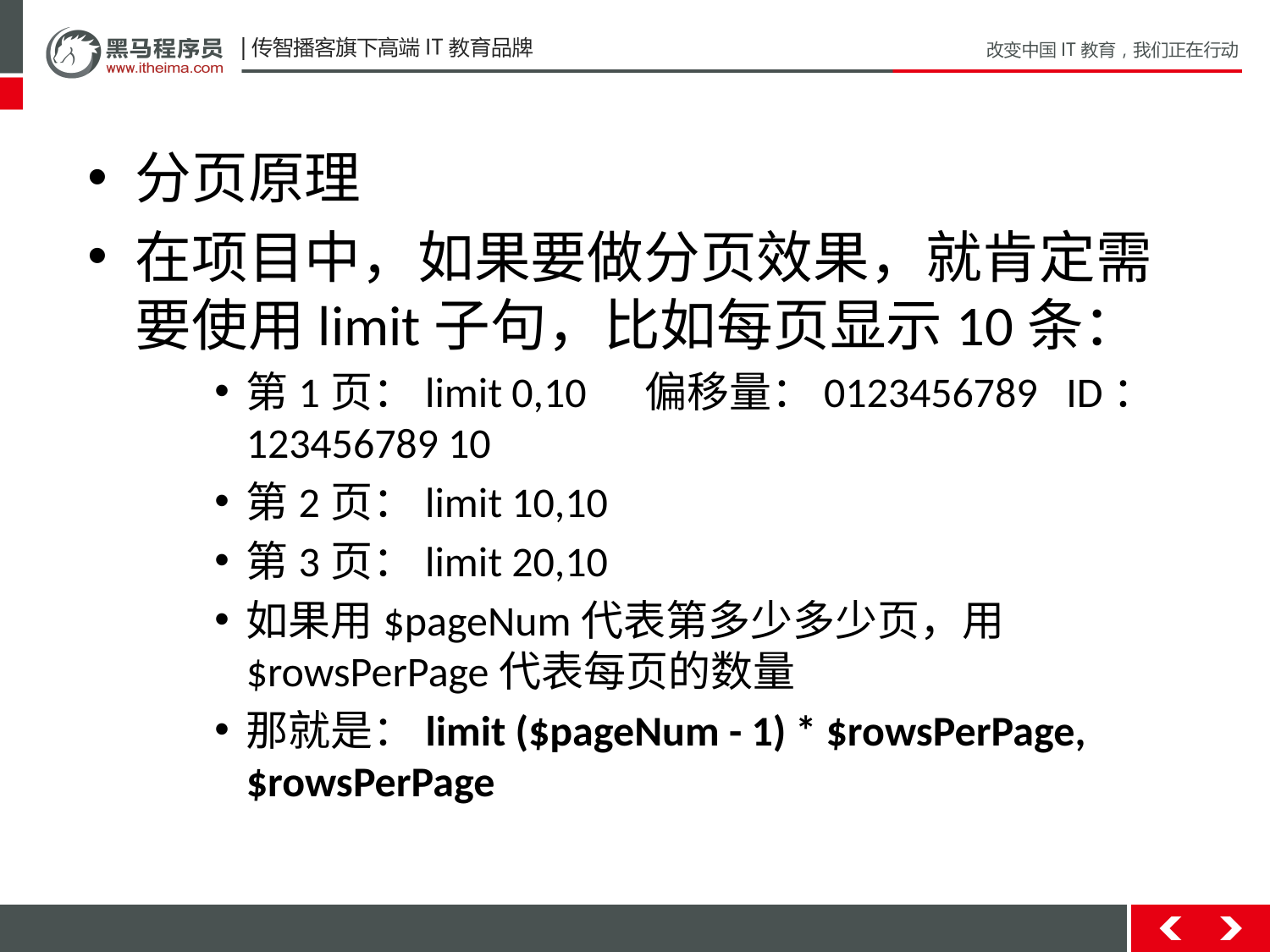

分页原理
在项目中，如果要做分页效果，就肯定需要使用limit子句，比如每页显示10条：
第1页：limit 0,10     偏移量：0123456789   ID：123456789 10
第2页：limit 10,10
第3页：limit 20,10
如果用$pageNum代表第多少多少页，用$rowsPerPage代表每页的数量
那就是：limit ($pageNum - 1) * $rowsPerPage, $rowsPerPage